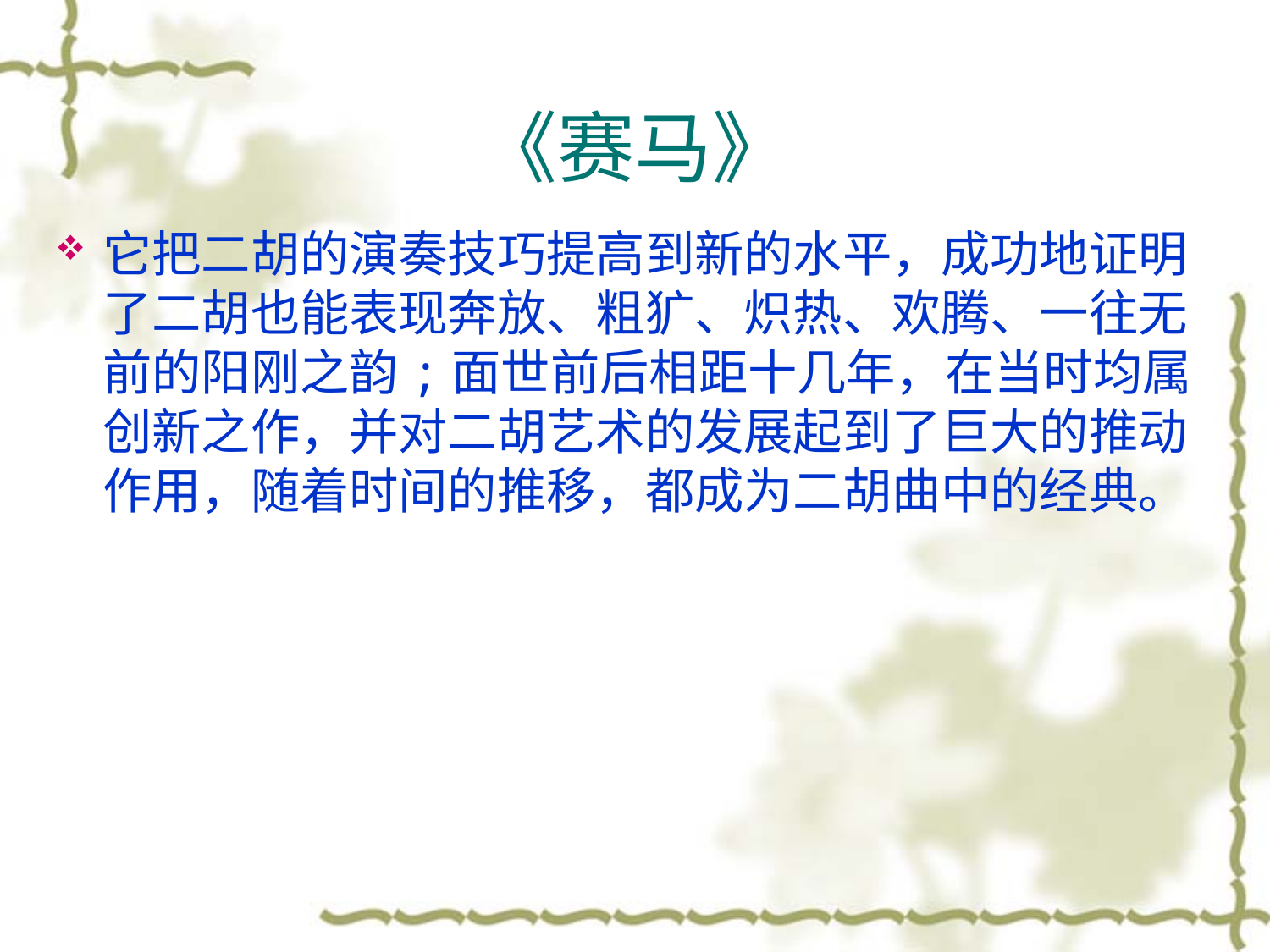

# 《赛马》
它把二胡的演奏技巧提高到新的水平，成功地证明了二胡也能表现奔放、粗犷、炽热、欢腾、一往无前的阳刚之韵;面世前后相距十几年，在当时均属创新之作，并对二胡艺术的发展起到了巨大的推动作用，随着时间的推移，都成为二胡曲中的经典。